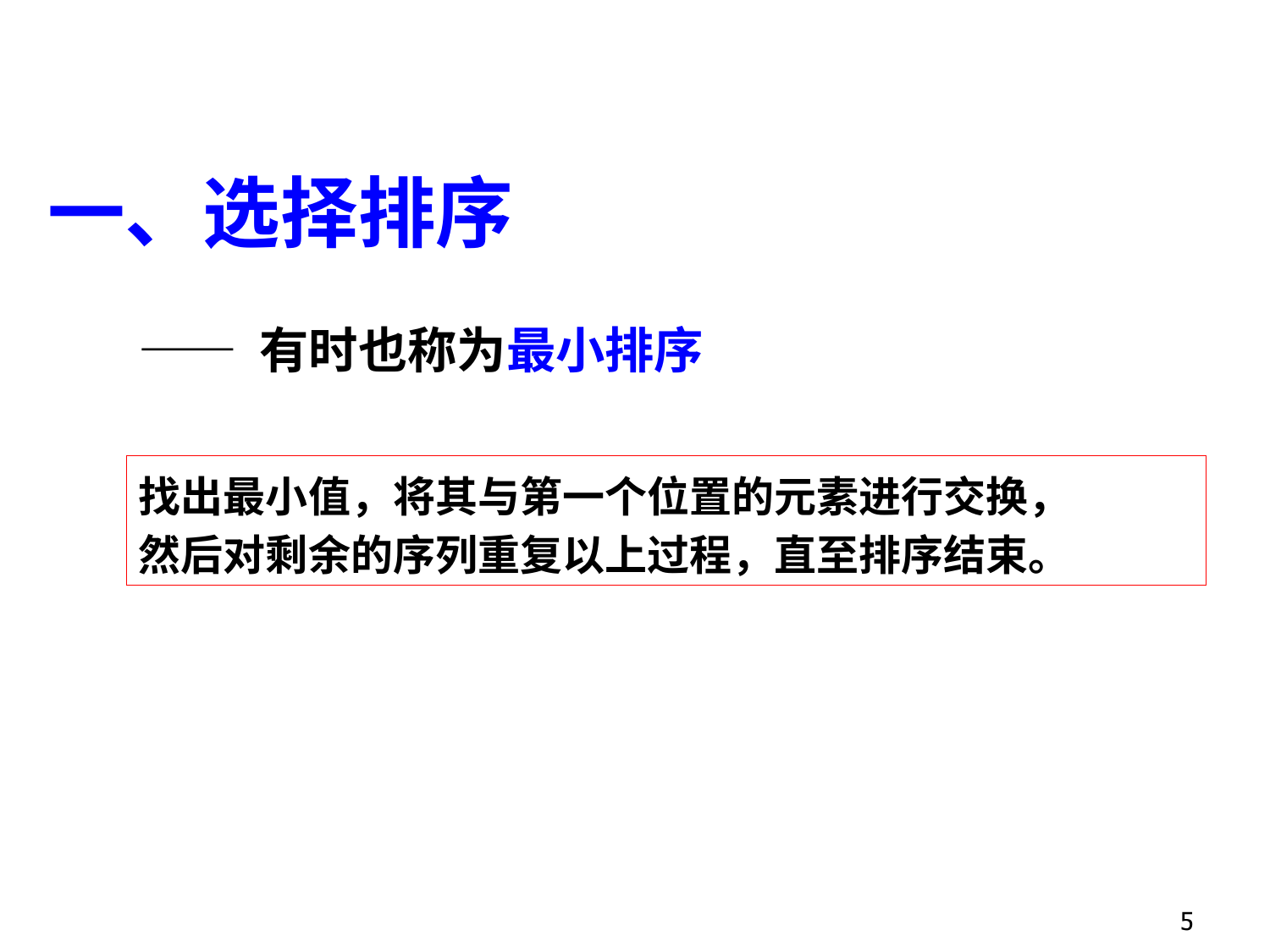

# 一、选择排序
—— 有时也称为最小排序
找出最小值，将其与第一个位置的元素进行交换，
然后对剩余的序列重复以上过程，直至排序结束。
5